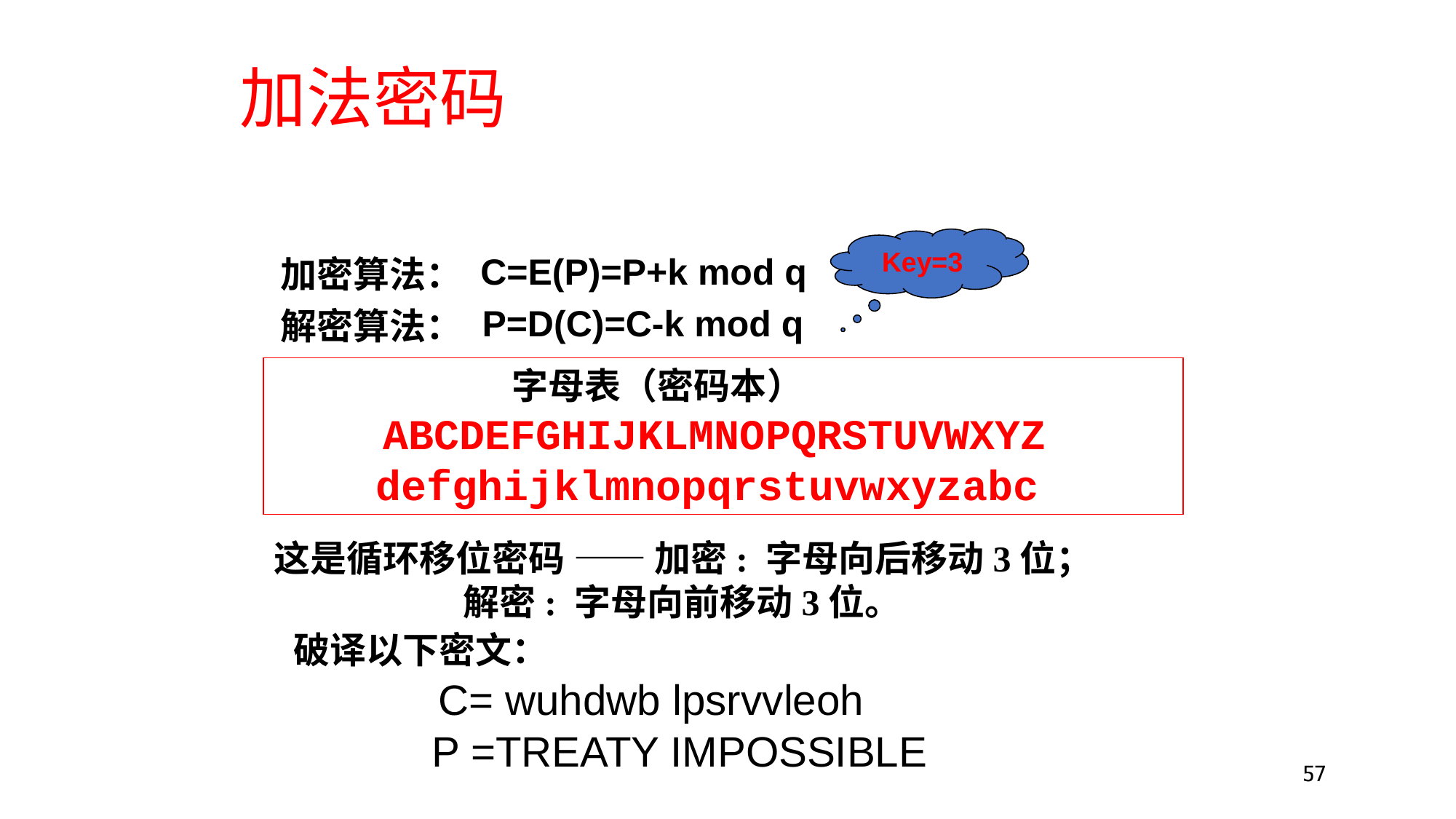

# 加法密码
Key=3

C=E(P)=P+k mod q
加密算法：
P=D(C)=C-k mod q
解密算法：
                            字母表（密码本）
     ABCDEFGHIJKLMNOPQRSTUVWXYZ
    defghijklmnopqrstuvwxyzabc
这是循环移位密码 —— 加密: 字母向后移动3位；
                      解密: 字母向前移动3位。
破译以下密文：
C= wuhdwb lpsrvvleoh
P =TREATY IMPOSSIBLE
57